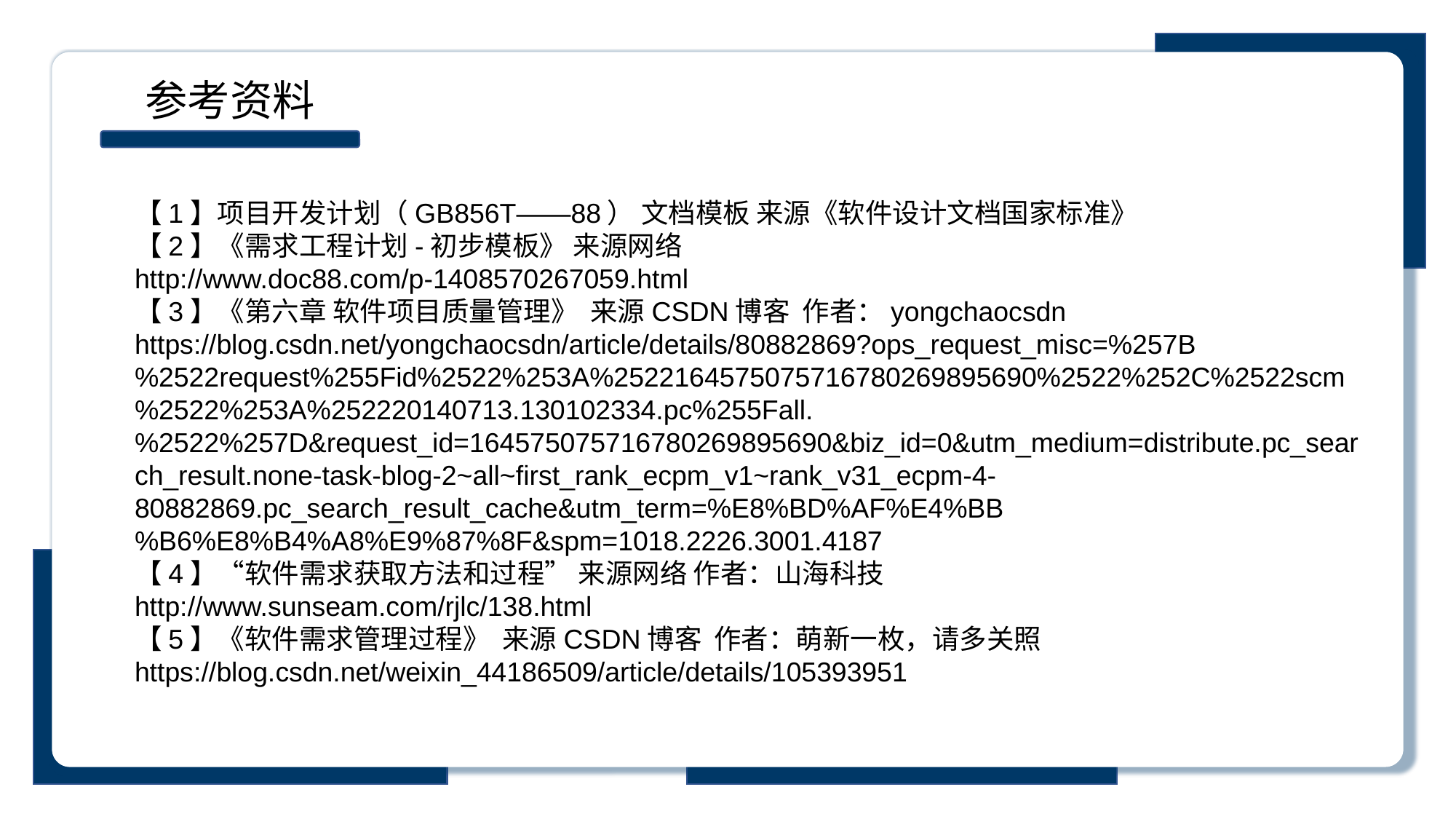

参考资料

【1】项目开发计划（GB856T——88） 文档模板 来源《软件设计文档国家标准》
【2】《需求工程计划-初步模板》 来源网络
http://www.doc88.com/p-1408570267059.html
【3】《第六章 软件项目质量管理》  来源CSDN博客  作者：yongchaocsdn
https://blog.csdn.net/yongchaocsdn/article/details/80882869?ops_request_misc=%257B%2522request%255Fid%2522%253A%2522164575075716780269895690%2522%252C%2522scm%2522%253A%252220140713.130102334.pc%255Fall.%2522%257D&request_id=164575075716780269895690&biz_id=0&utm_medium=distribute.pc_search_result.none-task-blog-2~all~first_rank_ecpm_v1~rank_v31_ecpm-4-80882869.pc_search_result_cache&utm_term=%E8%BD%AF%E4%BB%B6%E8%B4%A8%E9%87%8F&spm=1018.2226.3001.4187
【4】“软件需求获取方法和过程” 来源网络 作者：山海科技
http://www.sunseam.com/rjlc/138.html
【5】《软件需求管理过程》  来源CSDN博客  作者：萌新一枚，请多关照
https://blog.csdn.net/weixin_44186509/article/details/105393951